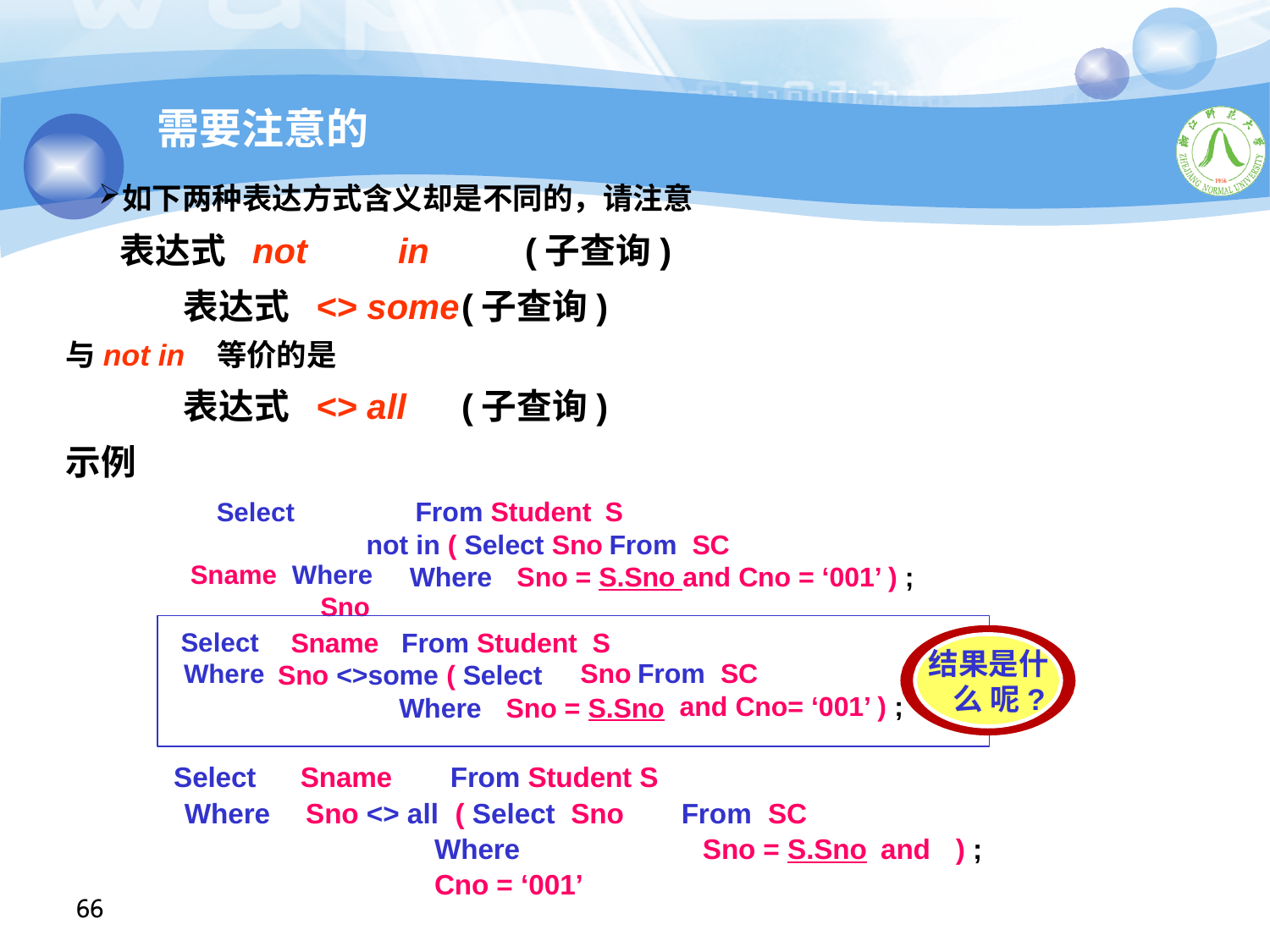

需要注意的
如下两种表达方式含义却是不同的，请注意
表达式 not	in	(子查询)
表达式 <> some	(子查询)
与not in   等价的是
表达式 <> all	(子查询)
示例
Select		Sname  Where	Sno
From Student S
not in ( Select
Sno	From	SC
Where	Sno = S.Sno and Cno = ‘001’ ) ;

Select  Where
Sname   From Student S

Sno	From	SC
   and Cno= ‘001’ ) ;
Sno <>some ( Select
Where	Sno = S.Sno

结果是什么 呢?
| Select | Sname From Student S |  |
| --- | --- | --- |
| Where | Sno <> all ( Select Sno From SC |  |
|  | Where Sno = S.Sno and Cno = ‘001’ | ) ; |
66